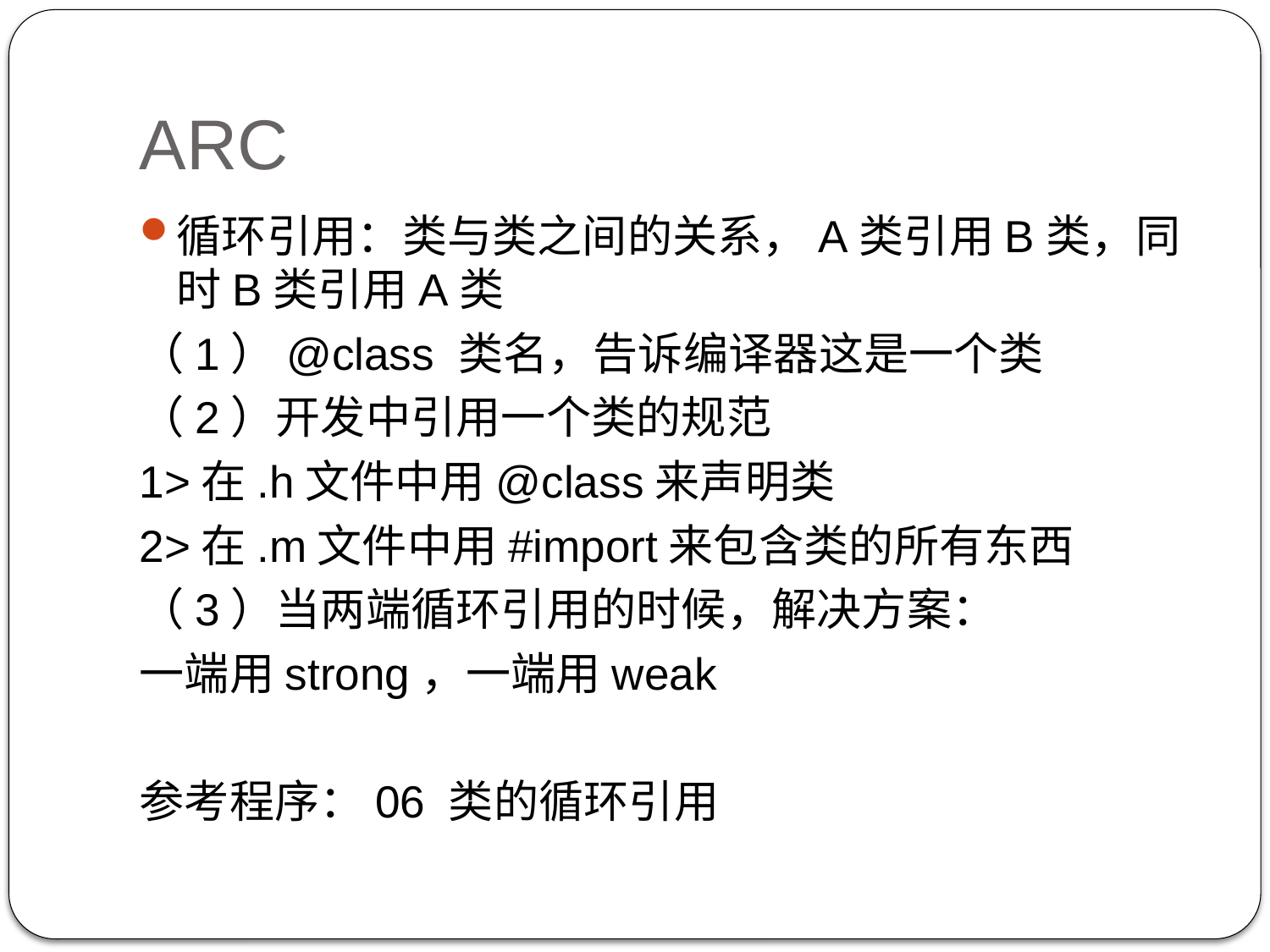

# ARC
循环引用：类与类之间的关系，A类引用B类，同时B类引用A类
（1）@class 类名，告诉编译器这是一个类
（2）开发中引用一个类的规范
1>在.h文件中用@class来声明类
2>在.m文件中用#import来包含类的所有东西
（3）当两端循环引用的时候，解决方案：
一端用strong，一端用weak

参考程序：06 类的循环引用